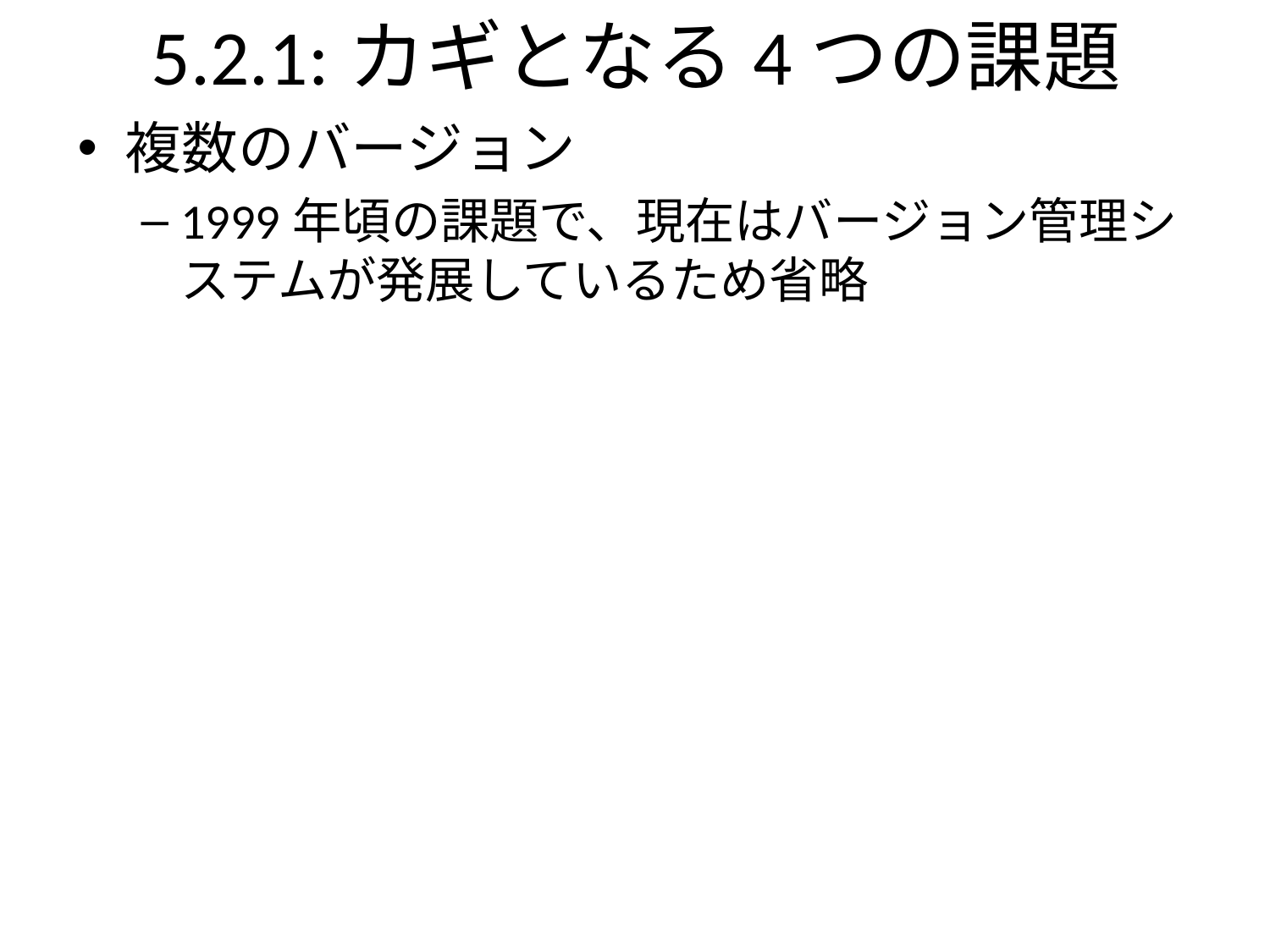

5.2.1:カギとなる4つの課題
複数のバージョン
1999年頃の課題で、現在はバージョン管理システムが発展しているため省略